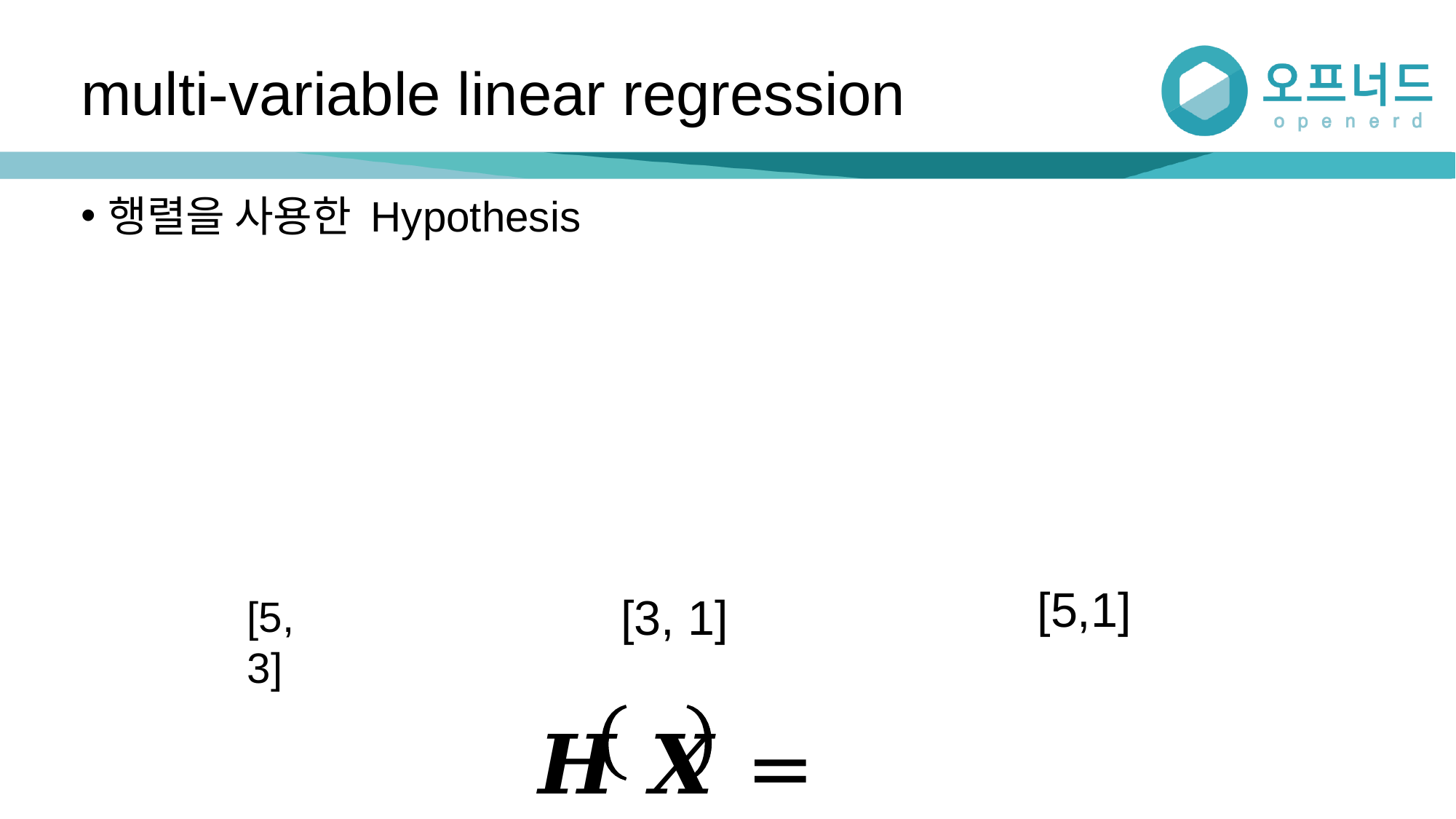

# multi-variable linear regression
행렬을 사용한 Hypothesis
[5,1]
[3, 1]

𝑯	𝑿	= 𝑿𝑾
[5,	3]